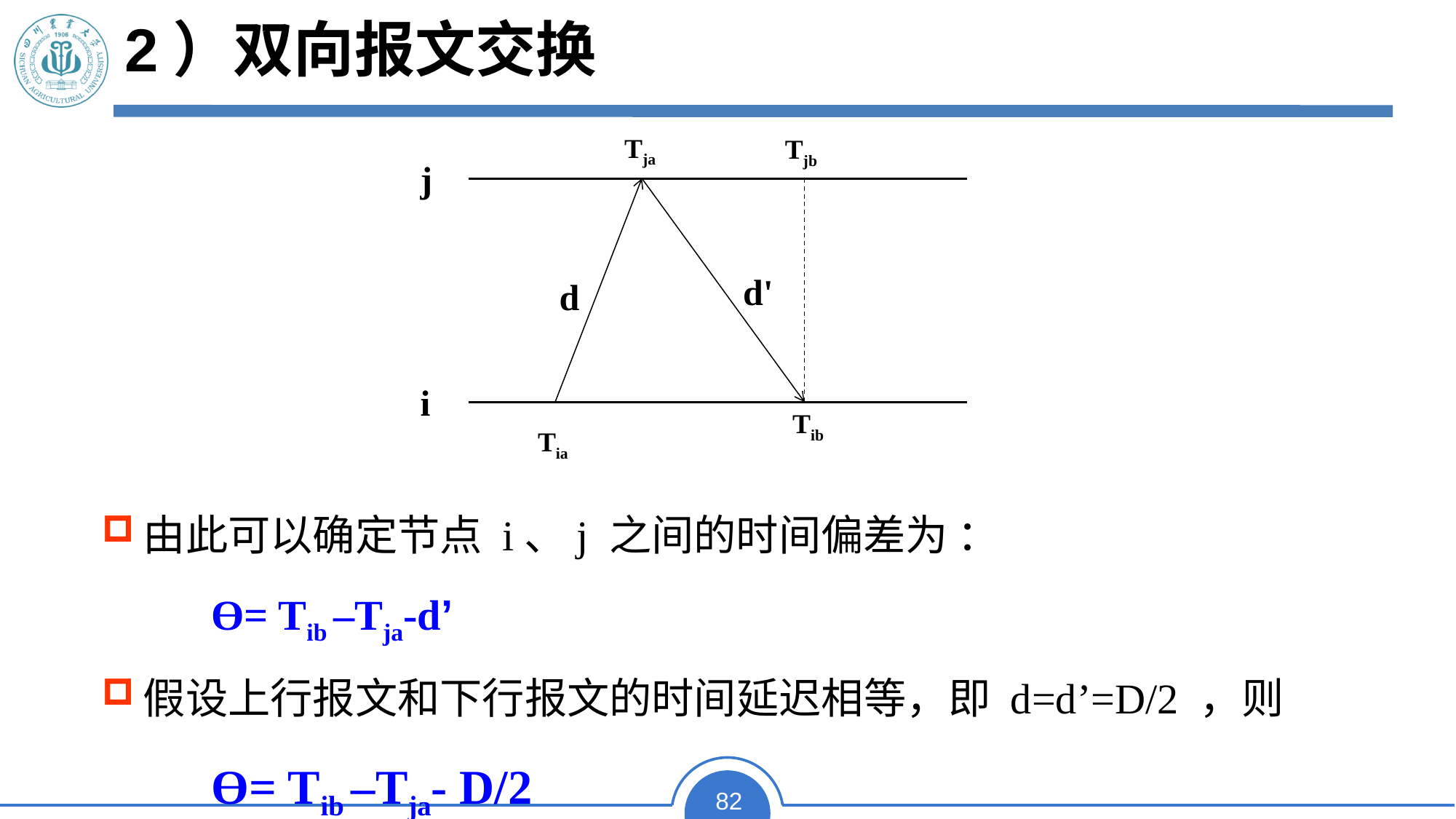

# 2）双向报文交换
Tja
Tjb
j
d'
d
i
Tib
Tia
由此可以确定节点 i、j 之间的时间偏差为 ：
	Ɵ= Tib –Tja-d’
假设上行报文和下行报文的时间延迟相等，即 d=d’=D/2 ，则
	Ɵ= Tib –Tja- D/2